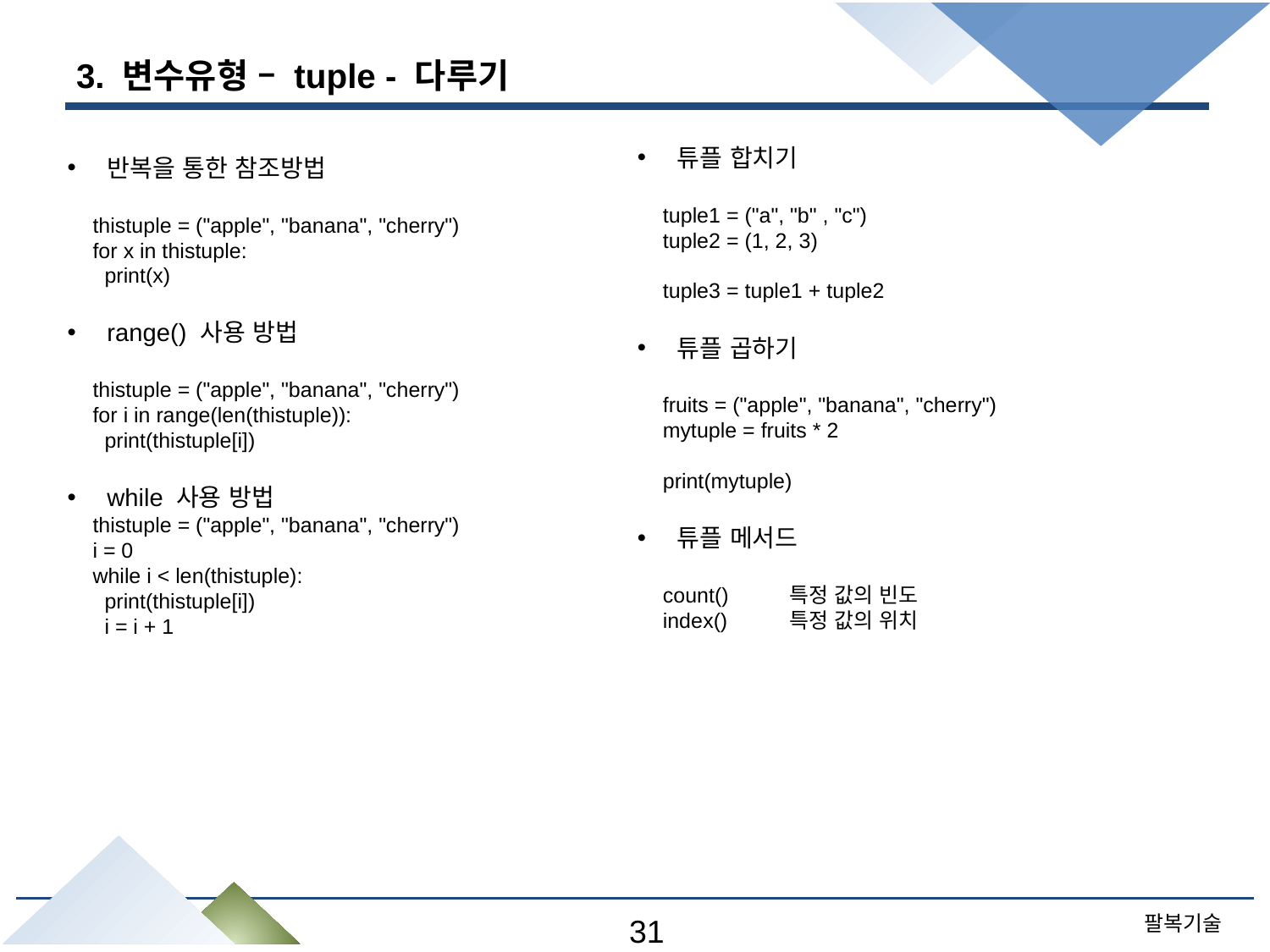

# 3. 변수유형 – tuple - 다루기
튜플 합치기

tuple1 = ("a", "b" , "c")
tuple2 = (1, 2, 3)

tuple3 = tuple1 + tuple2

튜플 곱하기

fruits = ("apple", "banana", "cherry")
mytuple = fruits * 2

print(mytuple)

튜플 메서드

count()	특정 값의 빈도
index()	특정 값의 위치

반복을 통한 참조방법

thistuple = ("apple", "banana", "cherry")
for x in thistuple:
  print(x)

range() 사용 방법

thistuple = ("apple", "banana", "cherry")
for i in range(len(thistuple)):
  print(thistuple[i])

while 사용 방법
thistuple = ("apple", "banana", "cherry")
i = 0
while i < len(thistuple):
  print(thistuple[i])
  i = i + 1
31